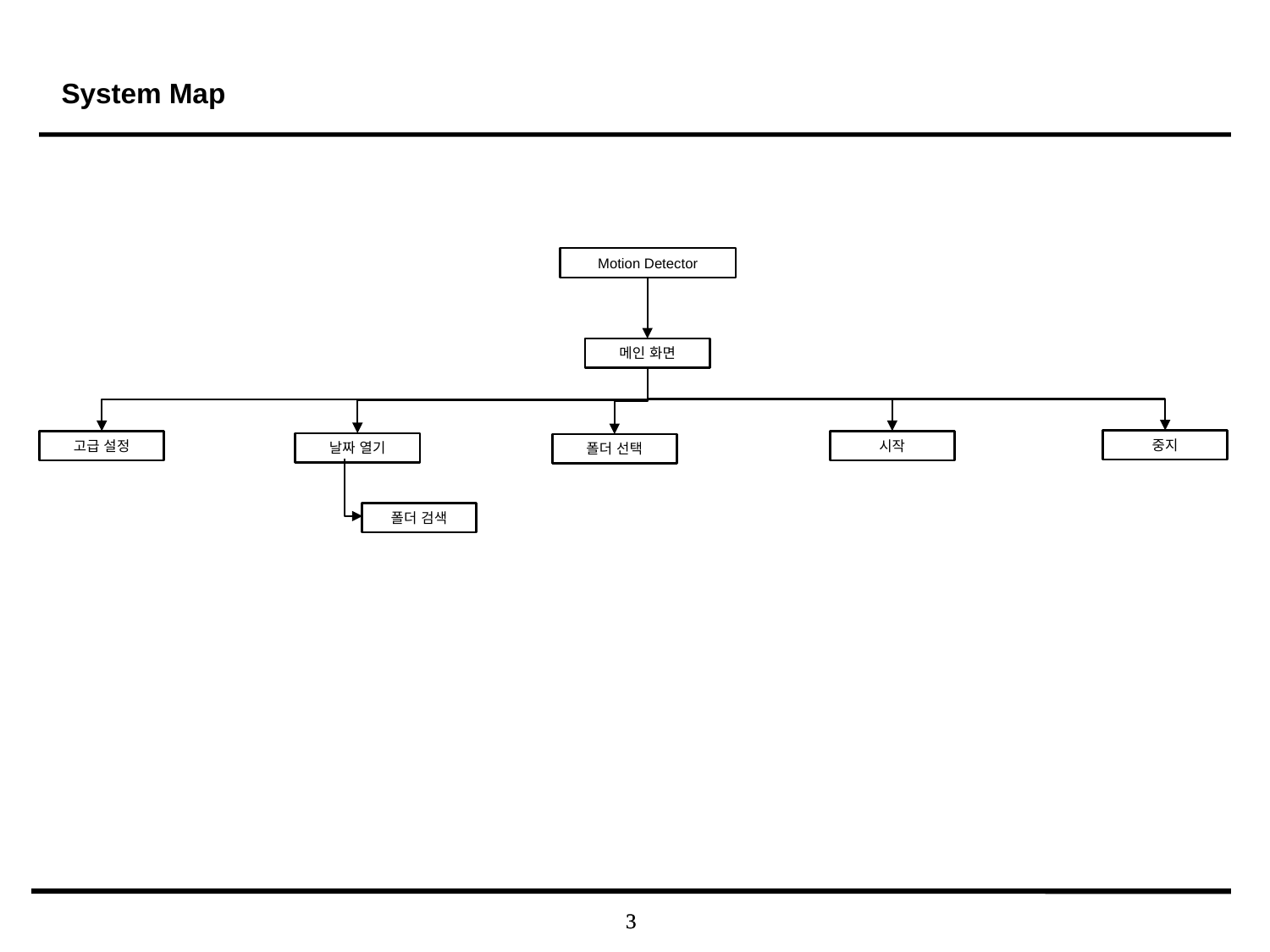

# System Map
Motion Detector
메인 화면
중지
고급 설정
시작
날짜 열기
폴더 선택
폴더 검색